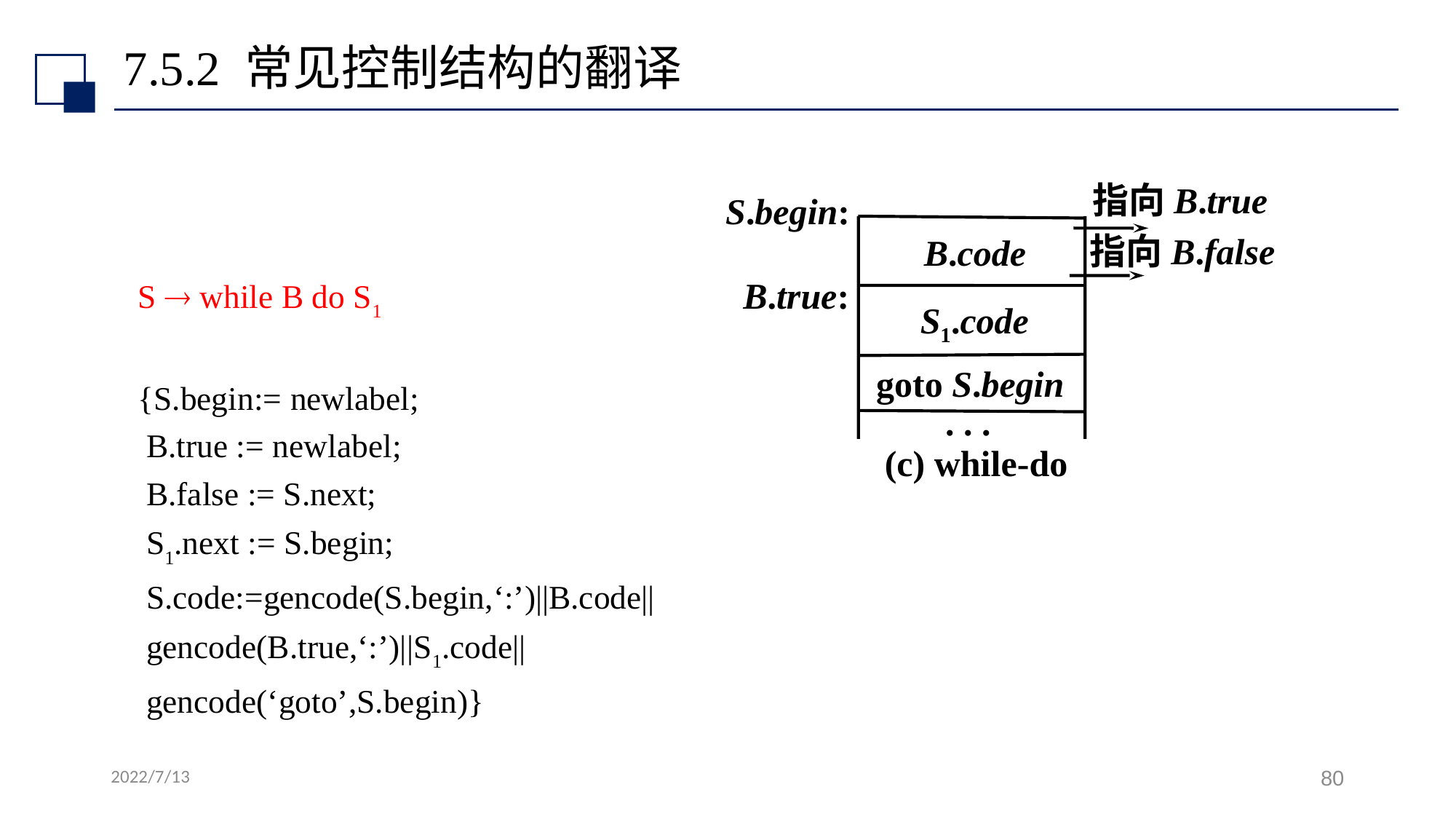

# 7.5.2 常见控制结构的翻译

S → while B do S1

{S.begin:= newlabel;
 B.true := newlabel;
 B.false := S.next;
 S1.next := S.begin;
 S.code:=gencode(S.begin,‘:’)||B.code||
 gencode(B.true,‘:’)||S1.code||
 gencode(‘goto’,S.begin)}
指向B.true
S.begin:

指向B.false
B.code

B.true:

S1.code

goto S.begin
. . .

(c) while-do
2022/7/13
80